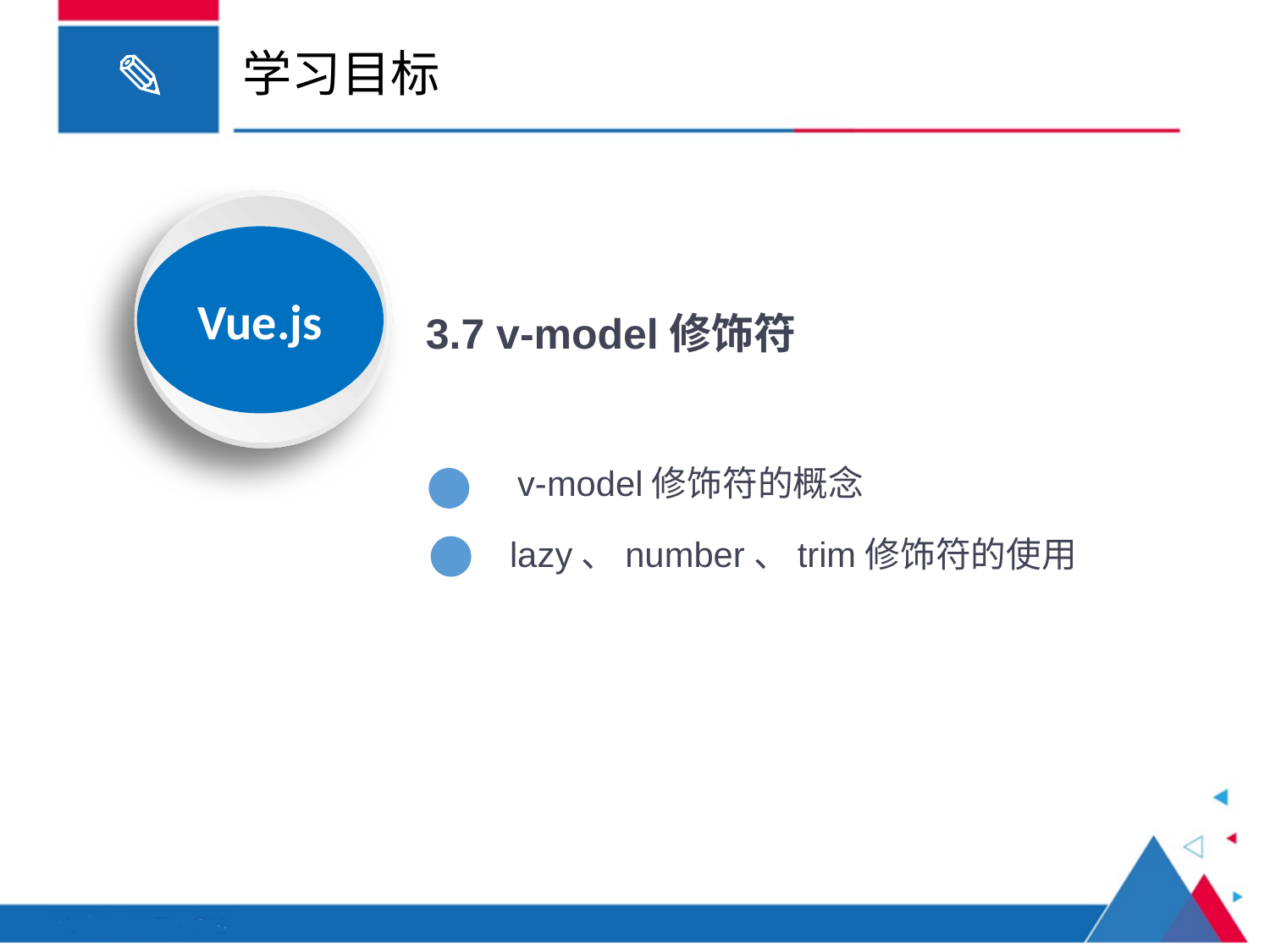

# 学习目标

Vue.js
3.7 v-model修饰符
v-model修饰符的概念

lazy、number、trim修饰符的使用